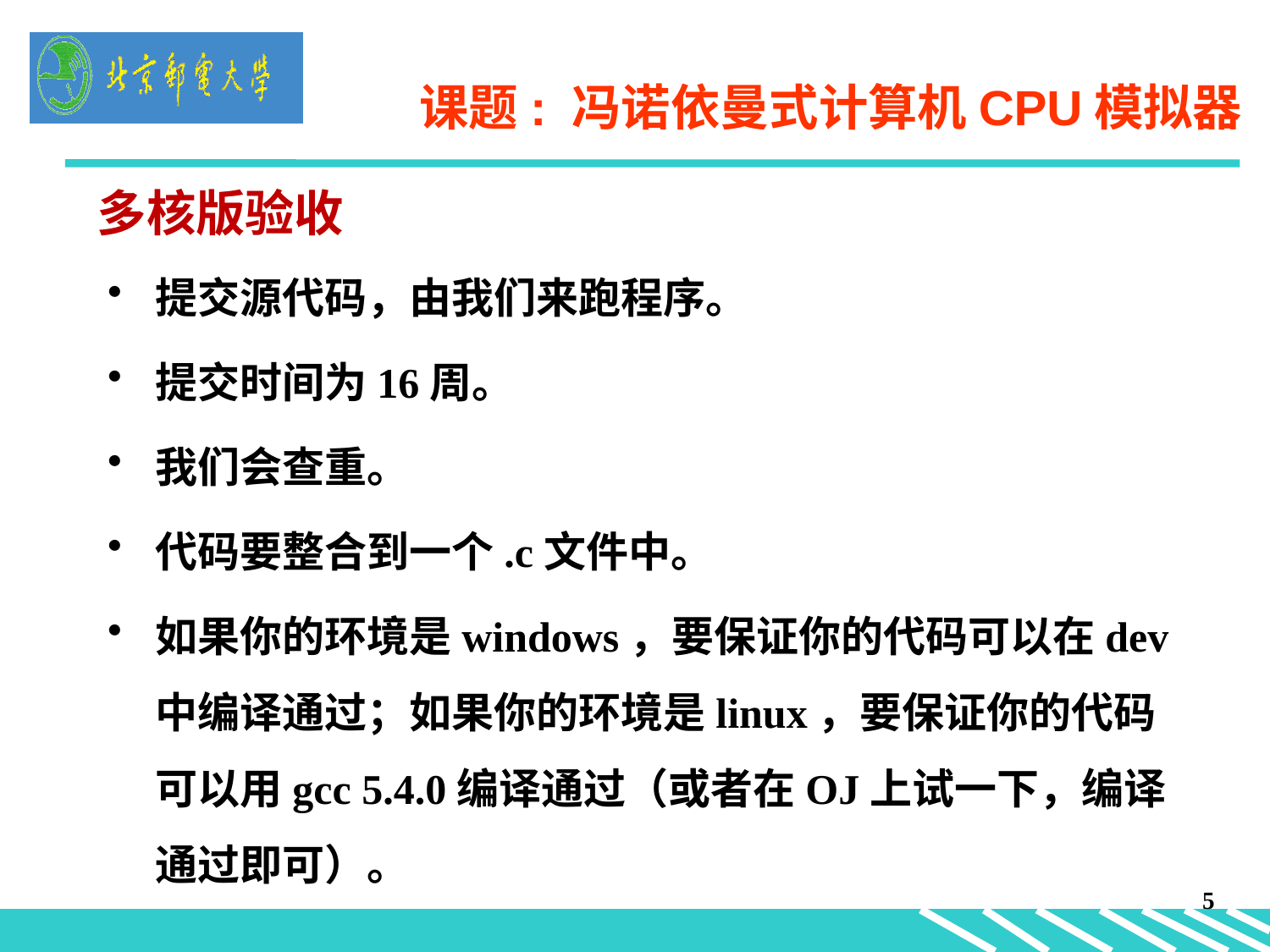

# 课题: 冯诺依曼式计算机CPU模拟器
多核版验收
提交源代码，由我们来跑程序。
提交时间为16周。
我们会查重。
代码要整合到一个.c文件中。
如果你的环境是windows，要保证你的代码可以在dev 中编译通过；如果你的环境是linux，要保证你的代码可以用gcc 5.4.0编译通过（或者在OJ上试一下，编译通过即可）。
5